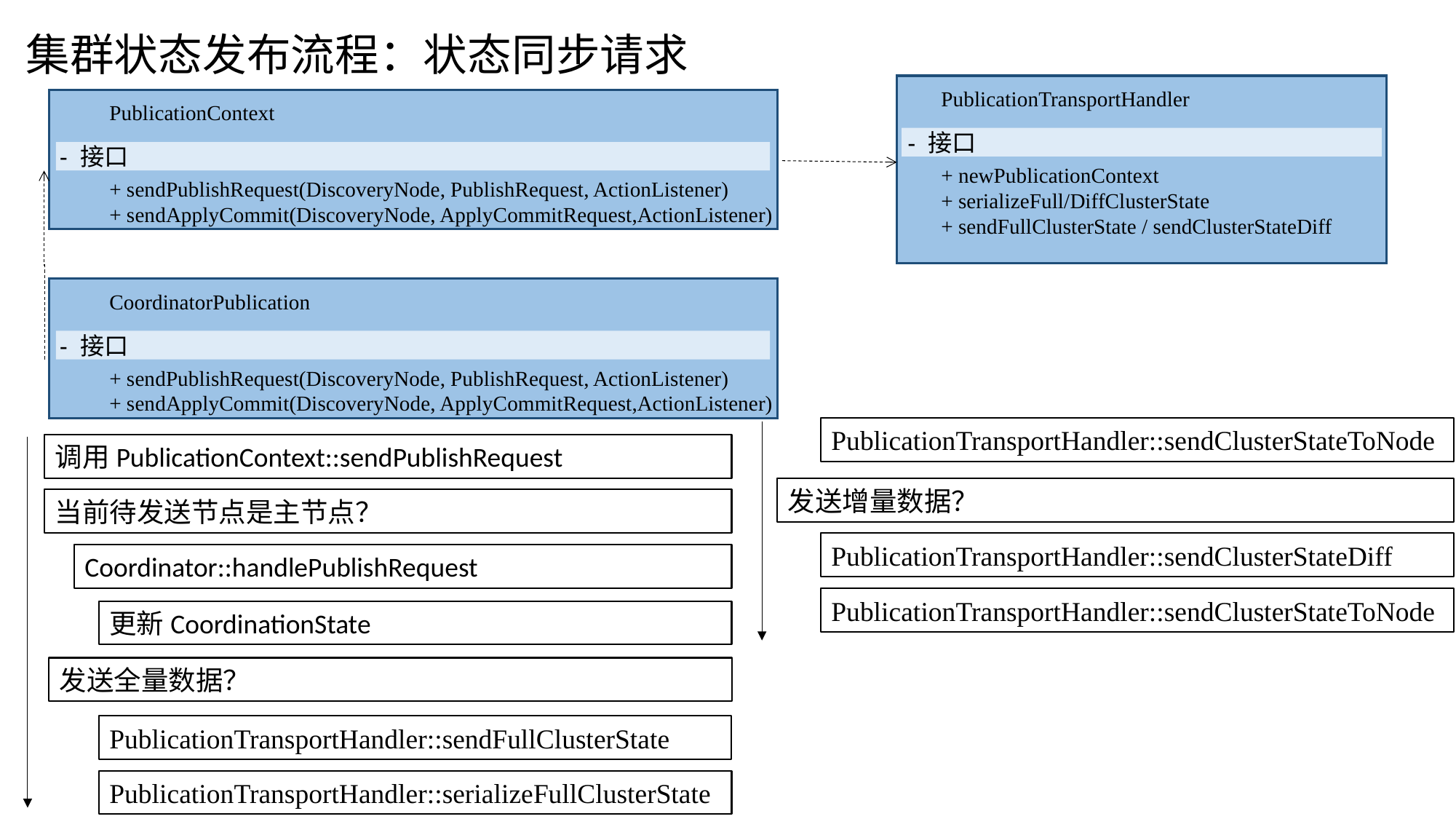

集群状态发布流程：状态同步请求

PublicationTransportHandler
- 接口

+ newPublicationContext
+ serializeFull/DiffClusterState
+ sendFullClusterState / sendClusterStateDiff

PublicationContext
- 接口

+ sendPublishRequest(DiscoveryNode, PublishRequest, ActionListener)
+ sendApplyCommit(DiscoveryNode, ApplyCommitRequest,ActionListener)

CoordinatorPublication
- 接口

+ sendPublishRequest(DiscoveryNode, PublishRequest, ActionListener)
+ sendApplyCommit(DiscoveryNode, ApplyCommitRequest,ActionListener)
PublicationTransportHandler::sendClusterStateToNode
调用PublicationContext::sendPublishRequest
发送增量数据？
当前待发送节点是主节点？
PublicationTransportHandler::sendClusterStateDiff
Coordinator::handlePublishRequest
PublicationTransportHandler::sendClusterStateToNode
更新CoordinationState
发送全量数据？
PublicationTransportHandler::sendFullClusterState
PublicationTransportHandler::serializeFullClusterState